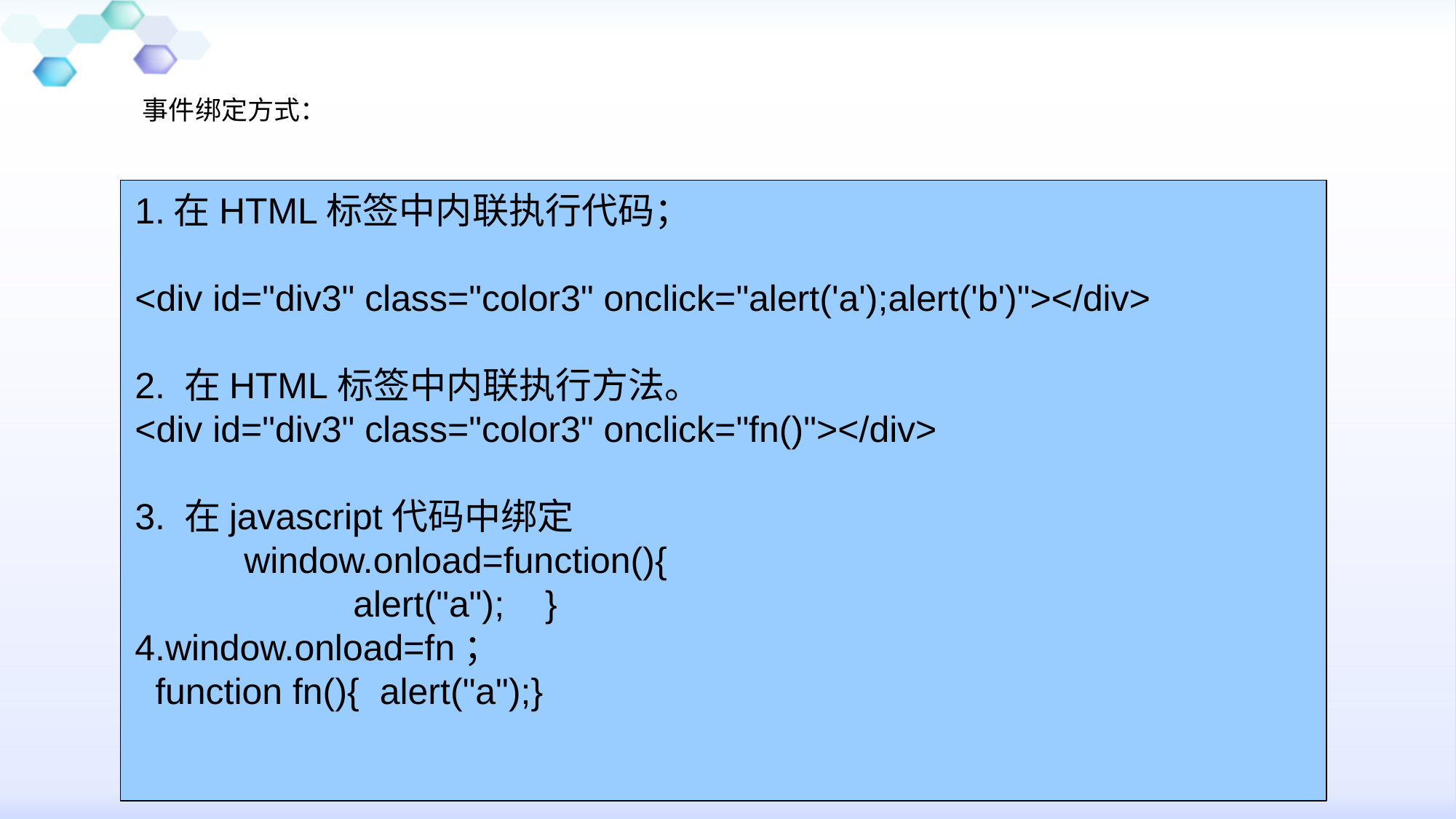

事件绑定方式：
1.在HTML标签中内联执行代码；

<div id="div3" class="color3" onclick="alert('a');alert('b')"></div>

2. 在HTML标签中内联执行方法。
<div id="div3" class="color3" onclick="fn()"></div>

3. 在javascript代码中绑定
	window.onload=function(){
		alert("a");    }
4.window.onload=fn；
  function fn(){  alert("a");}